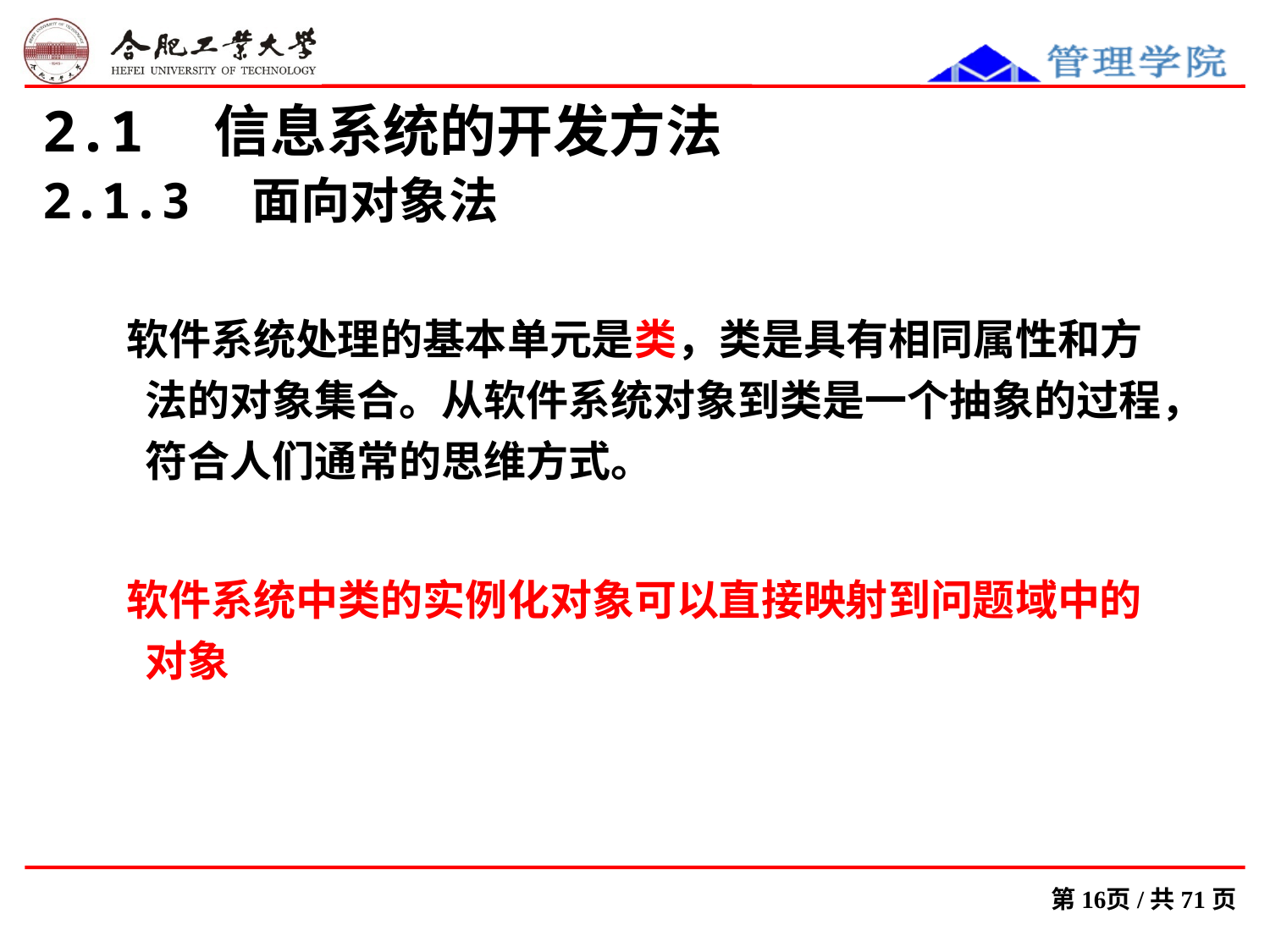

2.1　信息系统的开发方法
2.1.3　面向对象法
  软件系统处理的基本单元是类，类是具有相同属性和方法的对象集合。从软件系统对象到类是一个抽象的过程，符合人们通常的思维方式。

  软件系统中类的实例化对象可以直接映射到问题域中的对象